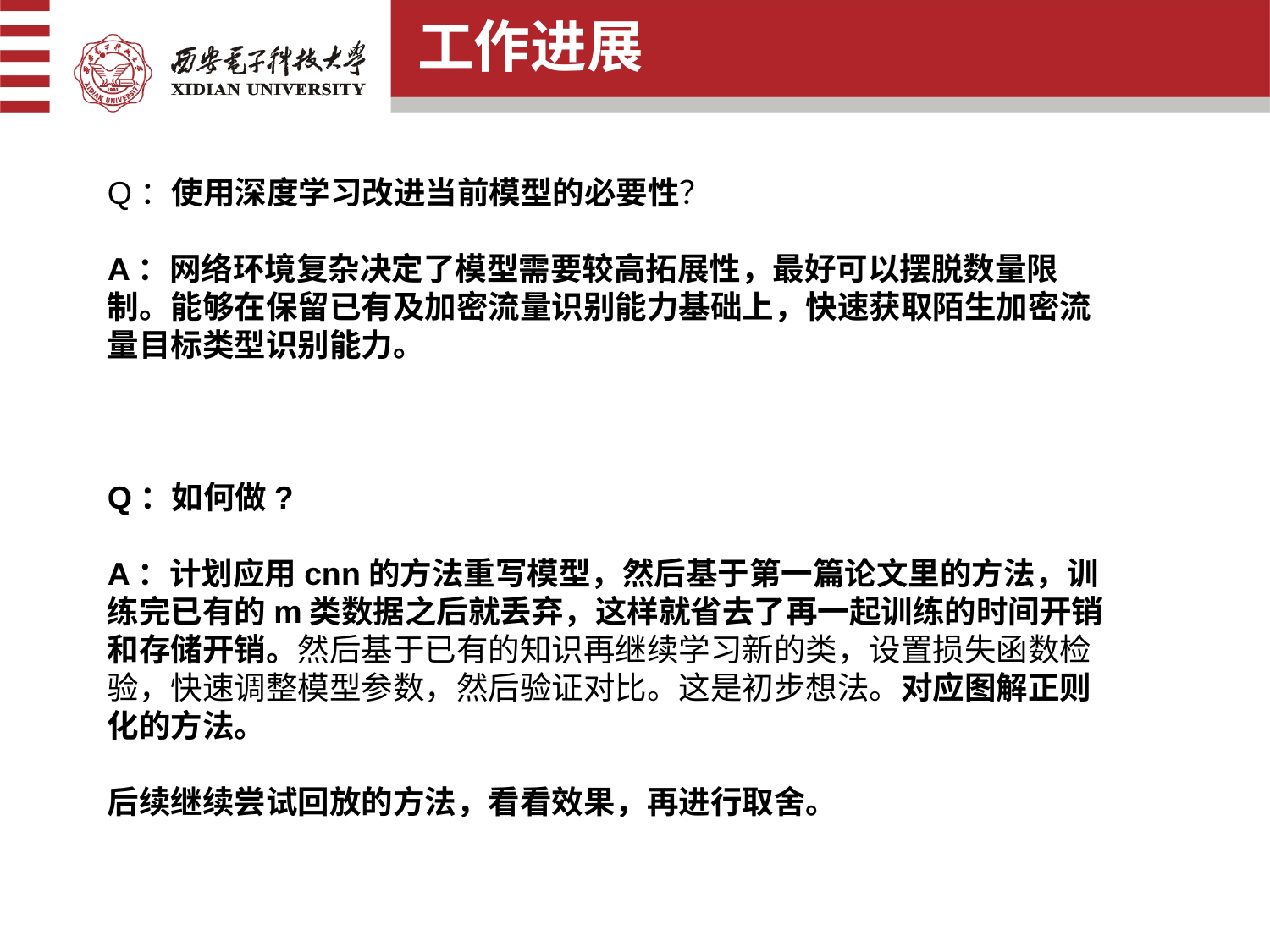

工作进展
Q：使用深度学习改进当前模型的必要性？

A：网络环境复杂决定了模型需要较高拓展性，最好可以摆脱数量限制。能够在保留已有及加密流量识别能力基础上，快速获取陌生加密流量目标类型识别能力。

Q：如何做?

A：计划应用cnn的方法重写模型，然后基于第一篇论文里的方法，训练完已有的m类数据之后就丢弃，这样就省去了再一起训练的时间开销和存储开销。然后基于已有的知识再继续学习新的类，设置损失函数检验，快速调整模型参数，然后验证对比。这是初步想法。对应图解正则化的方法。

后续继续尝试回放的方法，看看效果，再进行取舍。